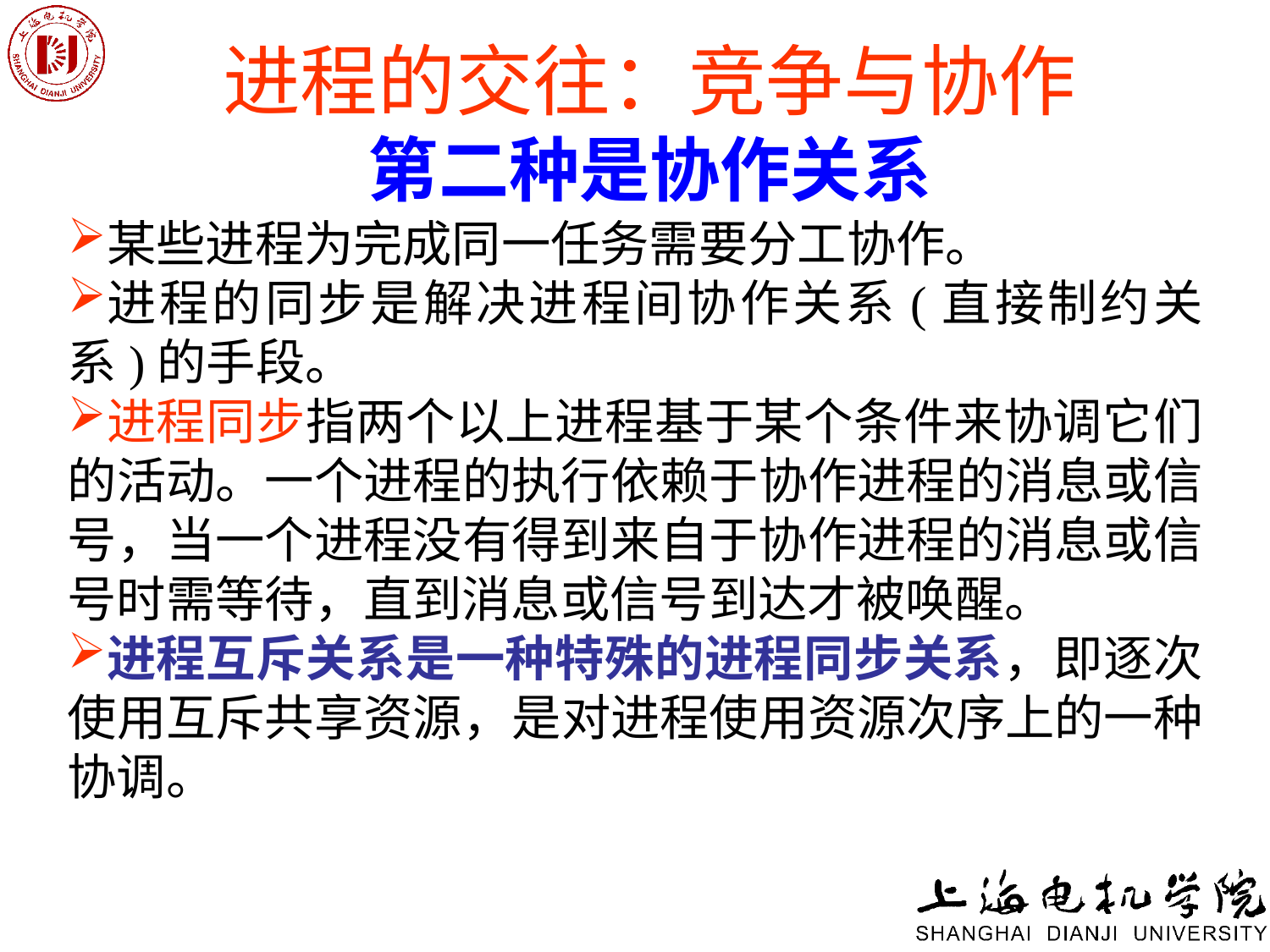

# 进程的交往：竞争与协作 第二种是协作关系
某些进程为完成同一任务需要分工协作。
进程的同步是解决进程间协作关系(直接制约关系)的手段。
进程同步指两个以上进程基于某个条件来协调它们的活动。一个进程的执行依赖于协作进程的消息或信号，当一个进程没有得到来自于协作进程的消息或信号时需等待，直到消息或信号到达才被唤醒。
进程互斥关系是一种特殊的进程同步关系，即逐次使用互斥共享资源，是对进程使用资源次序上的一种协调。